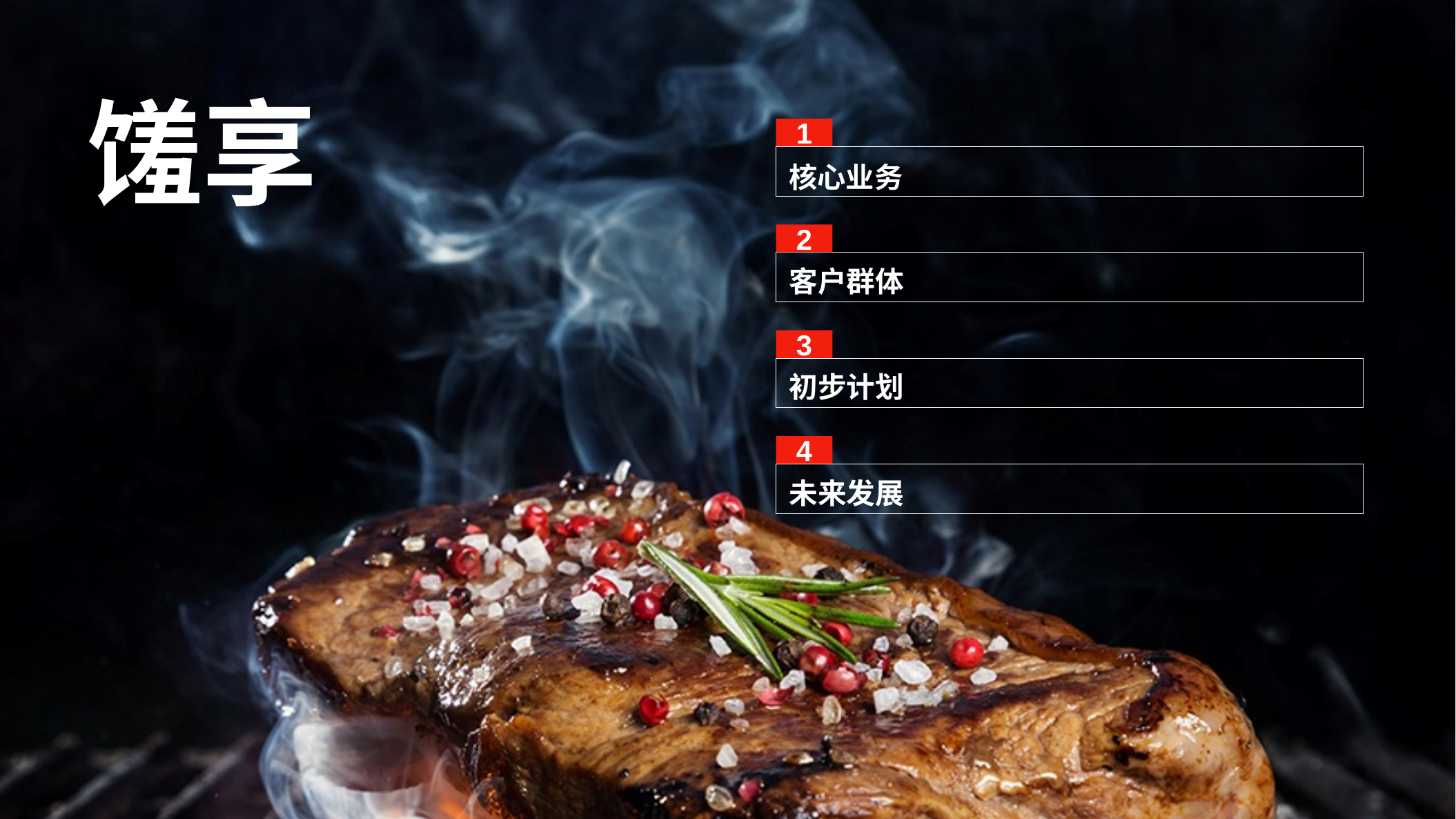

馐享
1
核心业务
2
客户群体
3
初步计划
4
未来发展